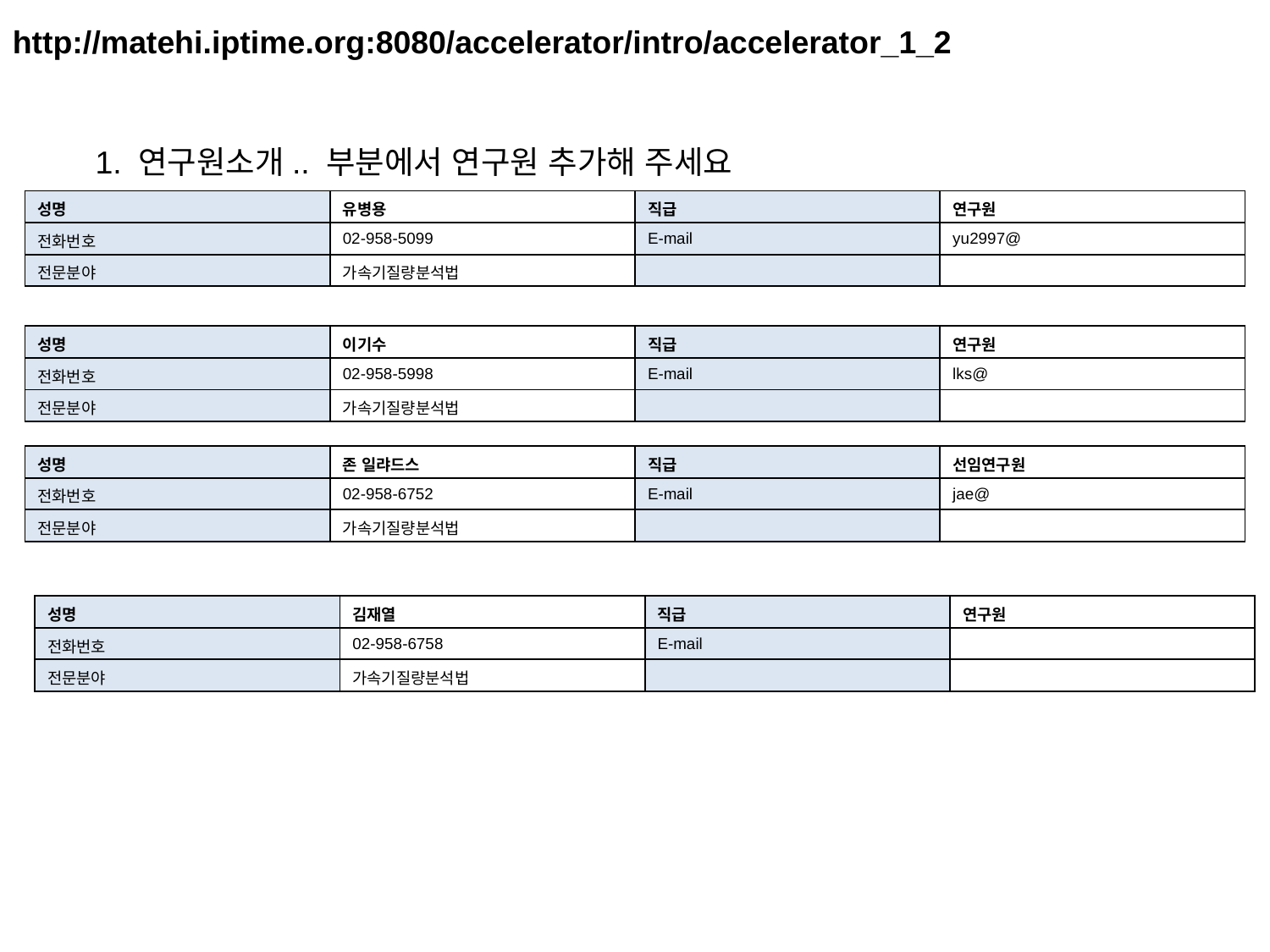

http://matehi.iptime.org:8080/accelerator/intro/accelerator_1_2
1. 연구원소개.. 부분에서 연구원 추가해 주세요
| 성명 | 유병용 | 직급 | 연구원 |
| --- | --- | --- | --- |
| 전화번호 | 02-958-5099 | E-mail | yu2997@ |
| 전문분야 | 가속기질량분석법 |  |  |
| 성명 | 이기수 | 직급 | 연구원 |
| --- | --- | --- | --- |
| 전화번호 | 02-958-5998 | E-mail | lks@ |
| 전문분야 | 가속기질량분석법 |  |  |
| 성명 | 존 일랴드스 | 직급 | 선임연구원 |
| --- | --- | --- | --- |
| 전화번호 | 02-958-6752 | E-mail | jae@ |
| 전문분야 | 가속기질량분석법 |  |  |
| 성명 | 김재열 | 직급 | 연구원 |
| --- | --- | --- | --- |
| 전화번호 | 02-958-6758 | E-mail |  |
| 전문분야 | 가속기질량분석법 |  |  |